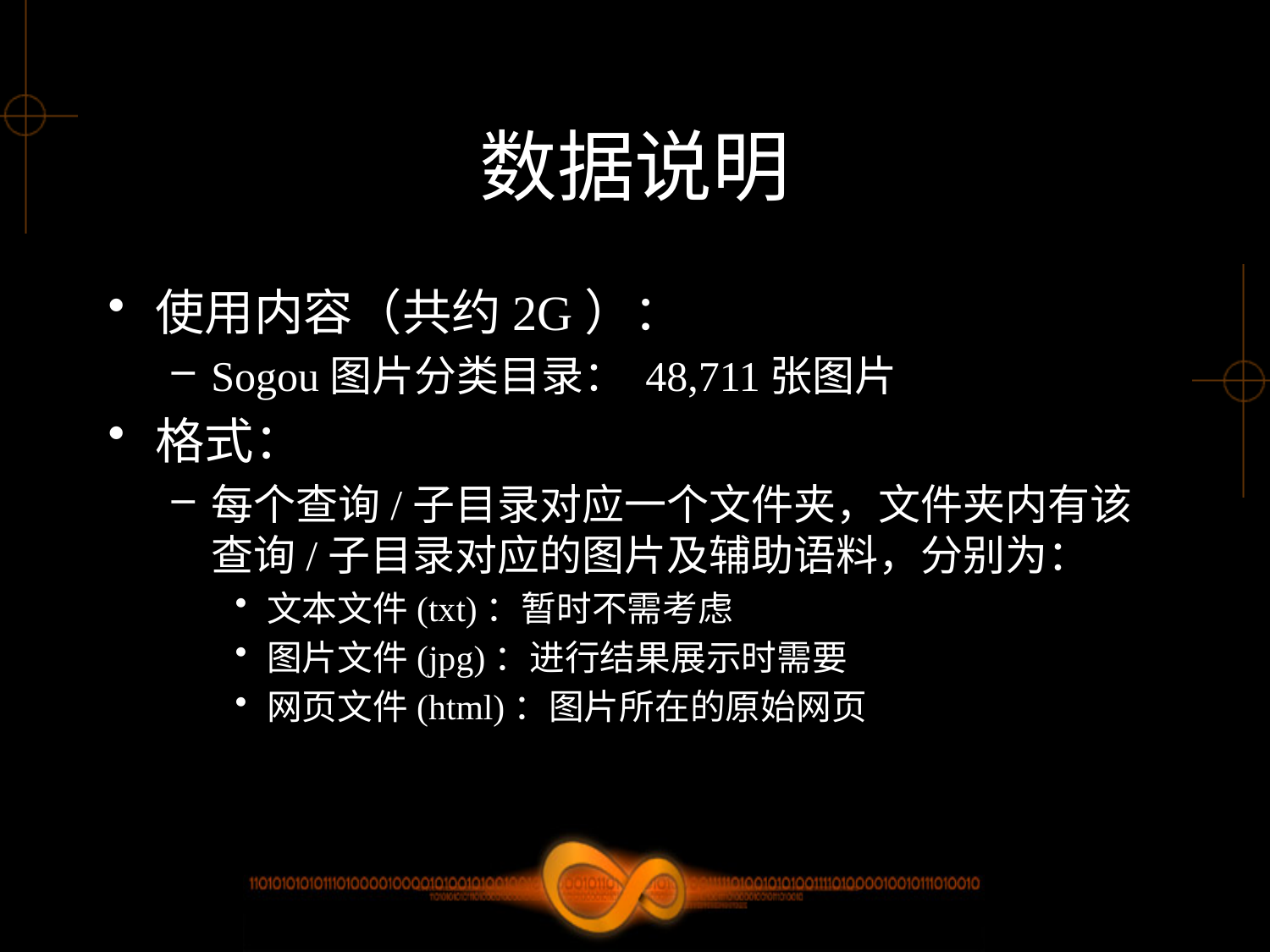

# 数据说明
使用内容（共约2G）：
Sogou图片分类目录： 48,711张图片
格式：
每个查询/子目录对应一个文件夹，文件夹内有该查询/子目录对应的图片及辅助语料，分别为：
文本文件(txt)：暂时不需考虑
图片文件(jpg)：进行结果展示时需要
网页文件(html)：图片所在的原始网页